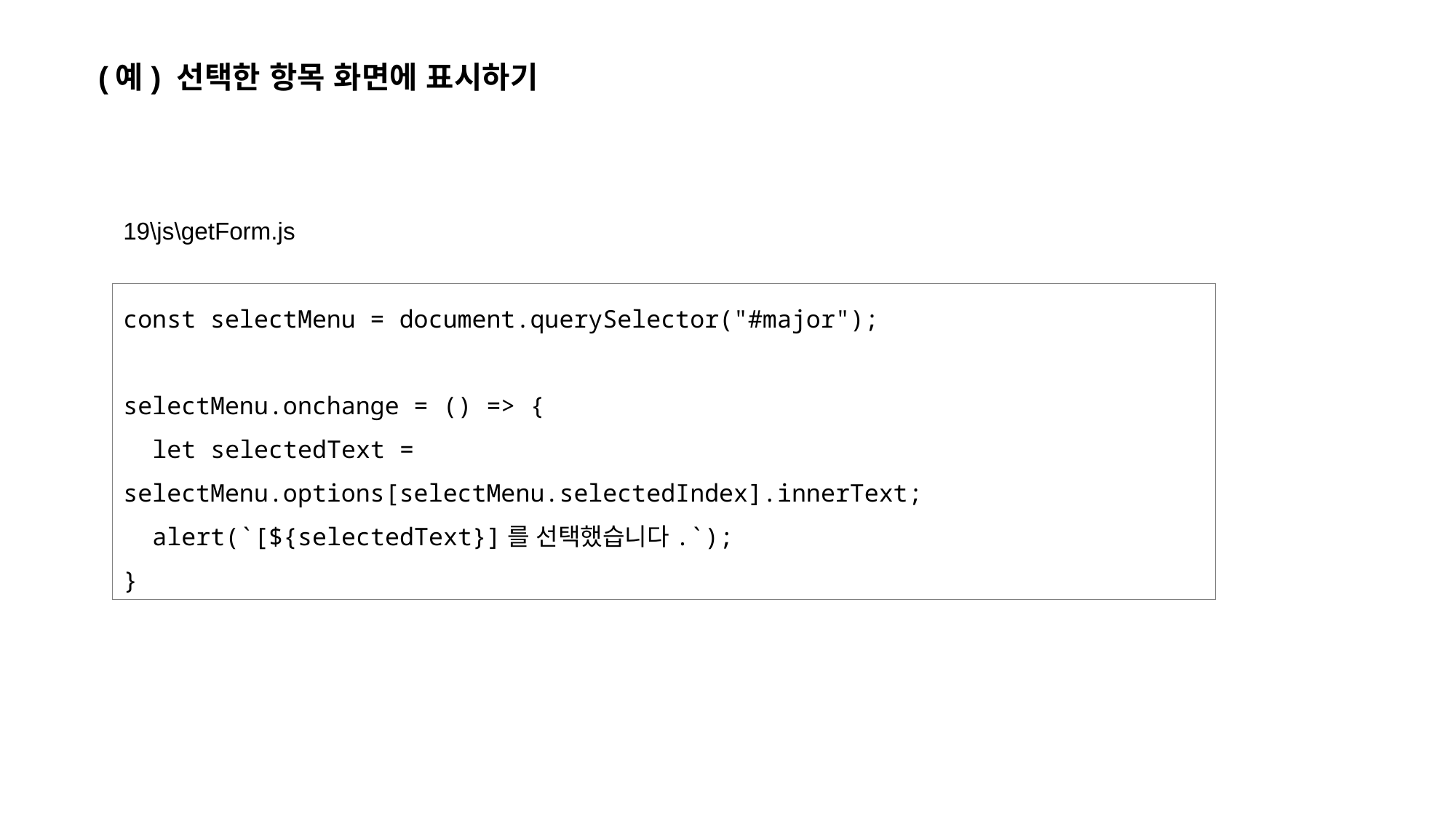

(예) 선택한 항목 화면에 표시하기
19\js\getForm.js
const selectMenu = document.querySelector("#major");
selectMenu.onchange = () => {
  let selectedText = selectMenu.options[selectMenu.selectedIndex].innerText;
  alert(`[${selectedText}]를 선택했습니다.`);
}